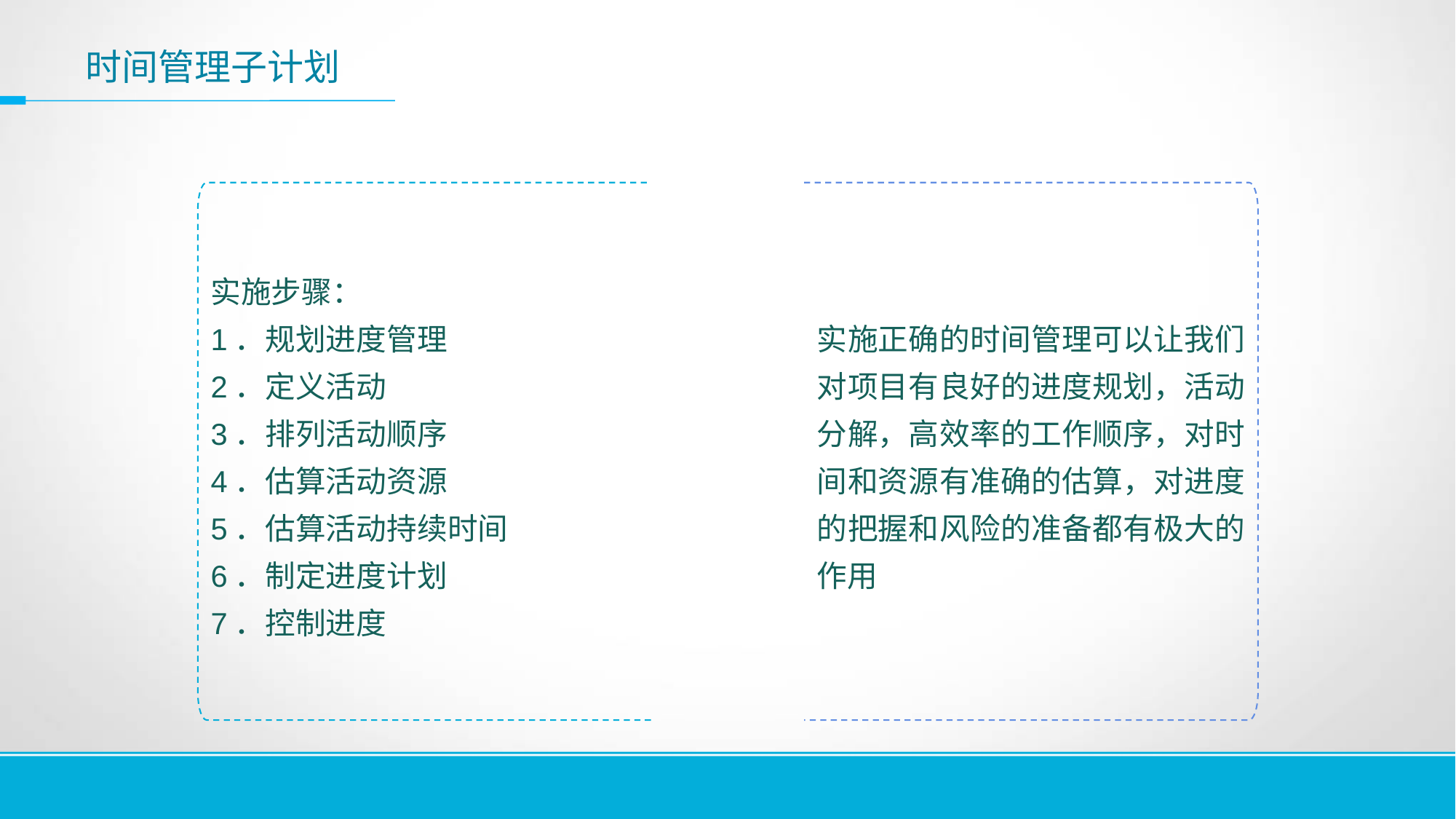

时间管理子计划
实施步骤：
1．规划进度管理
2．定义活动
3．排列活动顺序
4．估算活动资源
5．估算活动持续时间
6．制定进度计划
7．控制进度
实施正确的时间管理可以让我们对项目有良好的进度规划，活动分解，高效率的工作顺序，对时间和资源有准确的估算，对进度的把握和风险的准备都有极大的作用